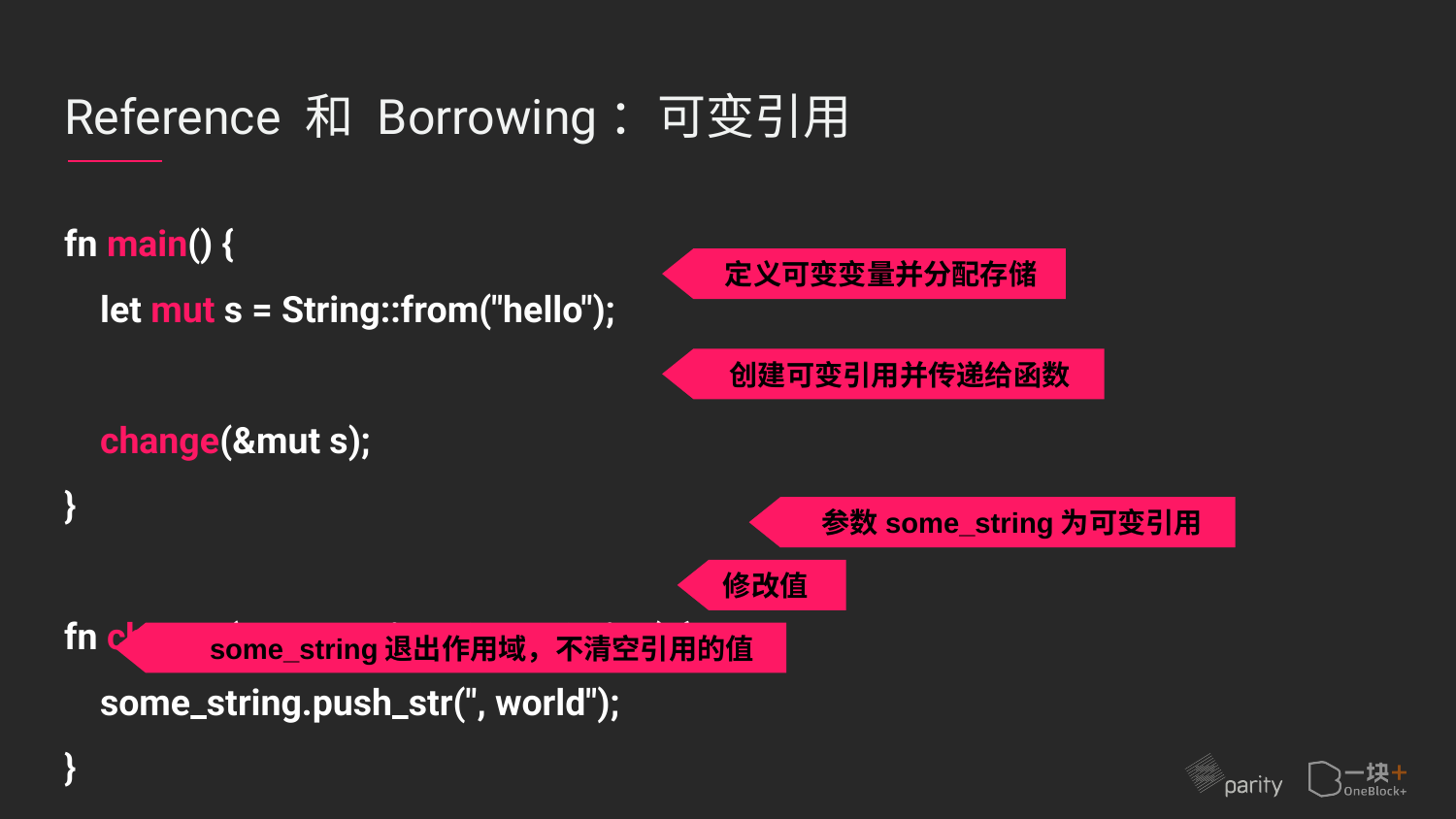

# Reference 和 Borrowing：可变引用
fn main() {
    let mut s = String::from("hello");

    change(&mut s);
}

fn change(some_string: &mut String) {
    some_string.push_str(", world");
}

定义可变变量并分配存储
创建可变引用并传递给函数
参数some_string为可变引用
修改值
some_string退出作用域，不清空引用的值